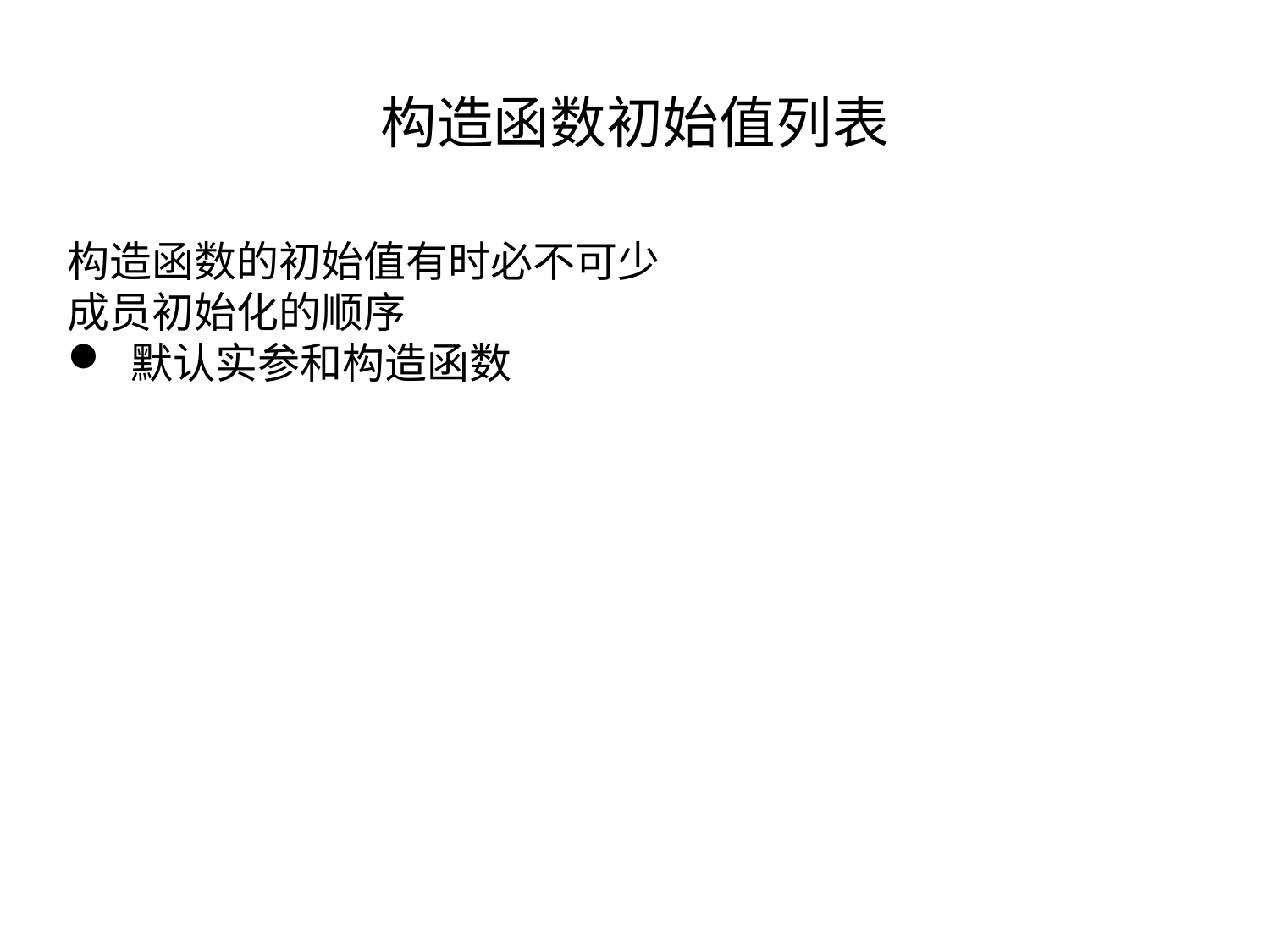

构造函数初始值列表
构造函数的初始值有时必不可少
成员初始化的顺序
默认实参和构造函数